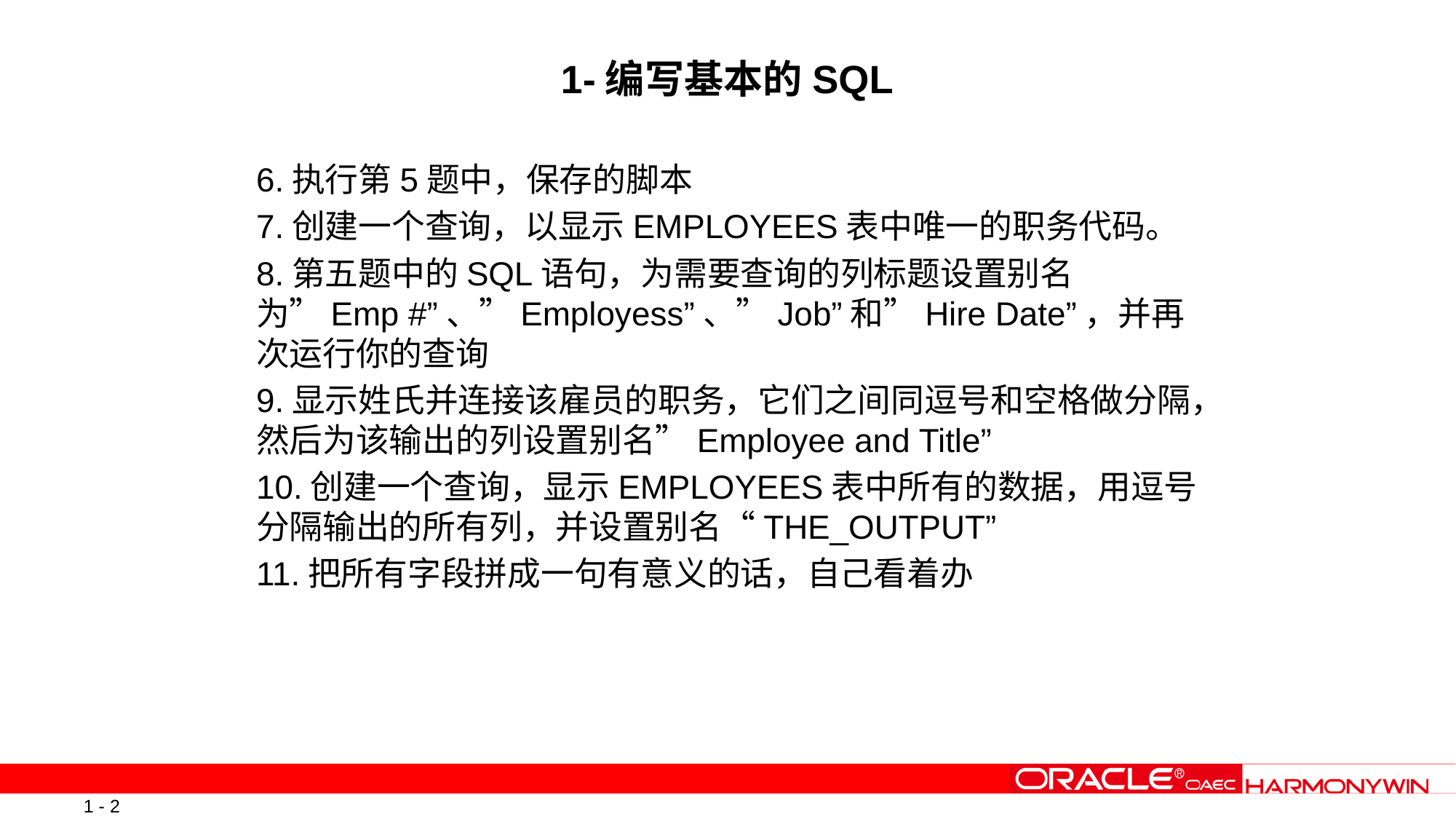

# 1-编写基本的SQL
6.执行第5题中，保存的脚本
7.创建一个查询，以显示EMPLOYEES表中唯一的职务代码。
8.第五题中的SQL语句，为需要查询的列标题设置别名为”Emp #”、”Employess”、”Job”和”Hire Date”，并再次运行你的查询
9.显示姓氏并连接该雇员的职务，它们之间同逗号和空格做分隔，然后为该输出的列设置别名”Employee and Title”
10.创建一个查询，显示EMPLOYEES表中所有的数据，用逗号分隔输出的所有列，并设置别名“THE_OUTPUT”
11.把所有字段拼成一句有意义的话，自己看着办